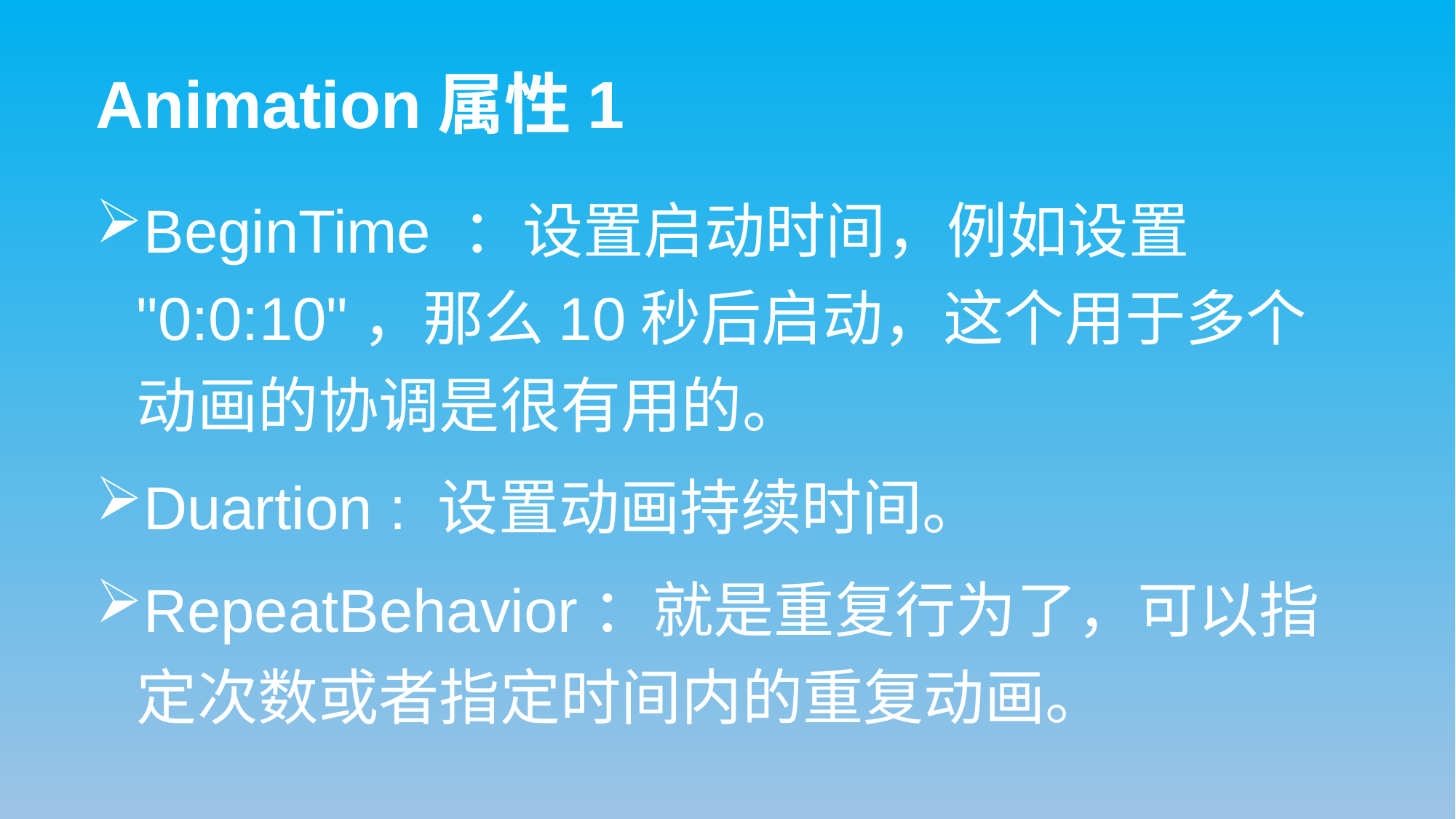

# Animation属性1
BeginTime ：设置启动时间，例如设置 "0:0:10"，那么10秒后启动，这个用于多个动画的协调是很有用的。
Duartion : 设置动画持续时间。
RepeatBehavior：就是重复行为了，可以指定次数或者指定时间内的重复动画。